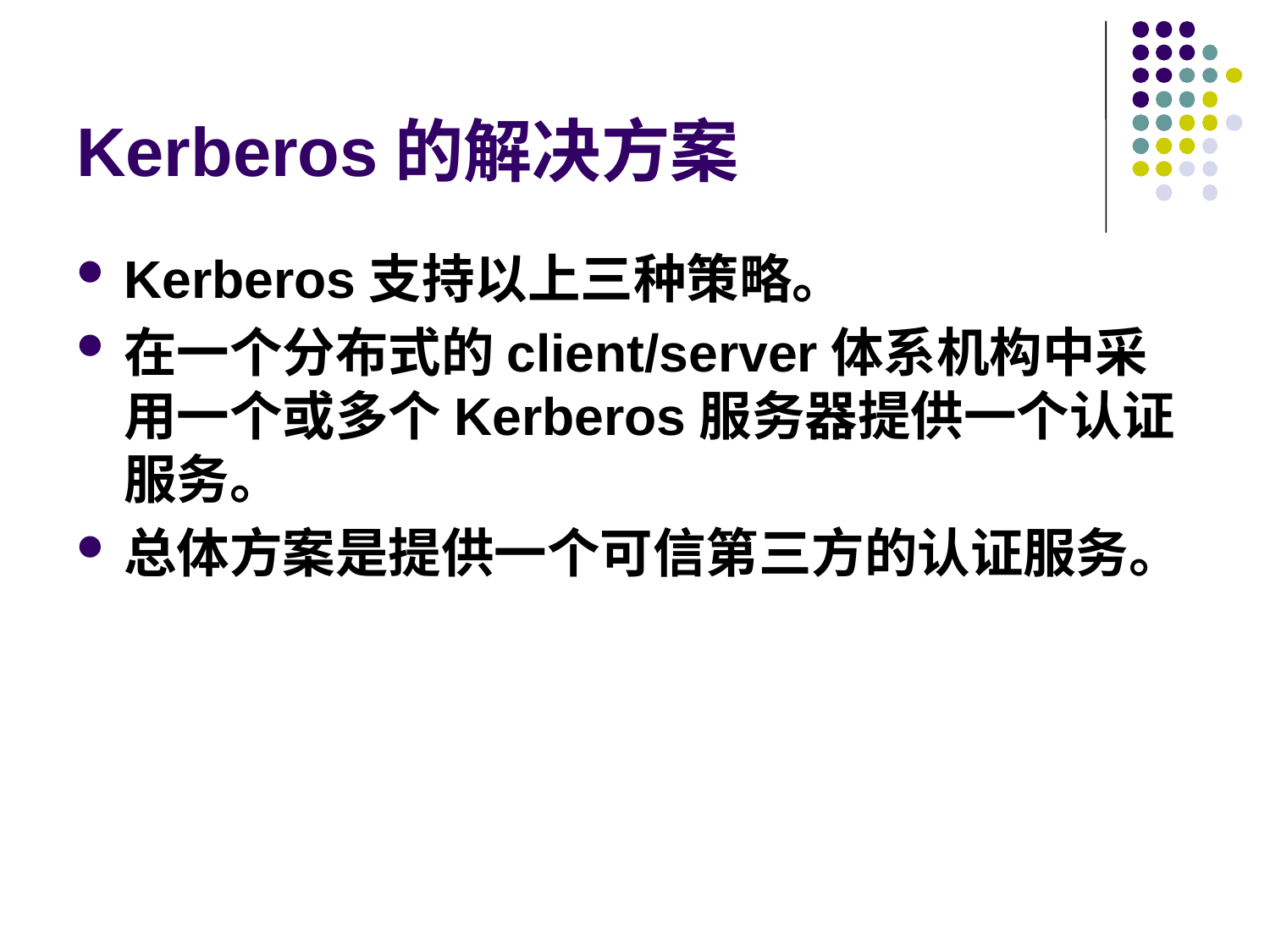

# Kerberos的解决方案
Kerberos支持以上三种策略。
在一个分布式的client/server体系机构中采用一个或多个Kerberos服务器提供一个认证服务。
总体方案是提供一个可信第三方的认证服务。